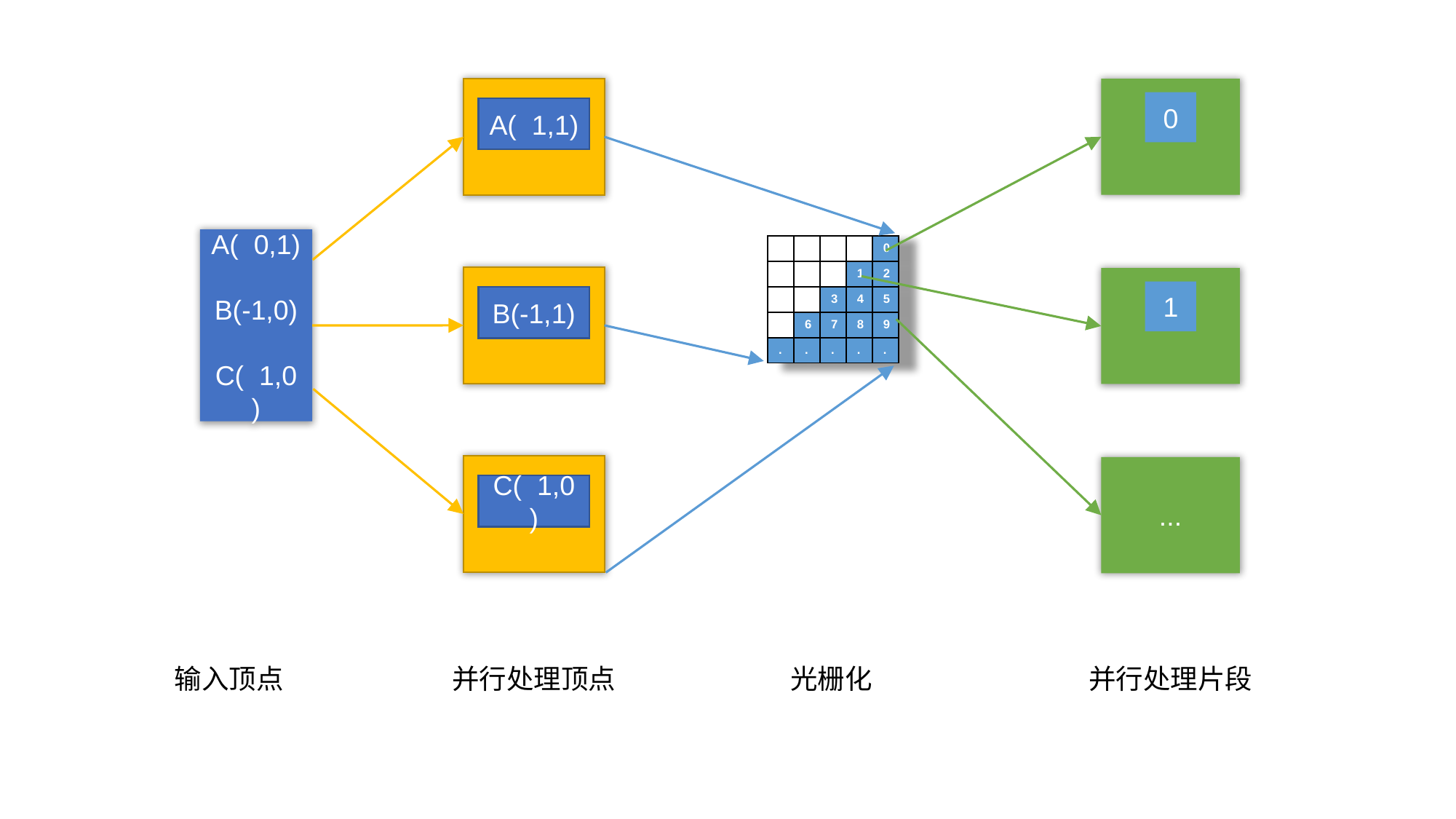

A(  1,1)
A(  0,1)

B(-1,0)

C(  1,0)

B(-1,1)

C(  1,0)

0

1
...
|  |  |  |  | 0 |
| --- | --- | --- | --- | --- |
|  |  |  | 1 | 2 |
|  |  | 3 | 4 | 5 |
|  | 6 | 7 | 8 | 9 |
| . | . | . | . | . |
输入顶点
并行处理顶点
光栅化
并行处理片段